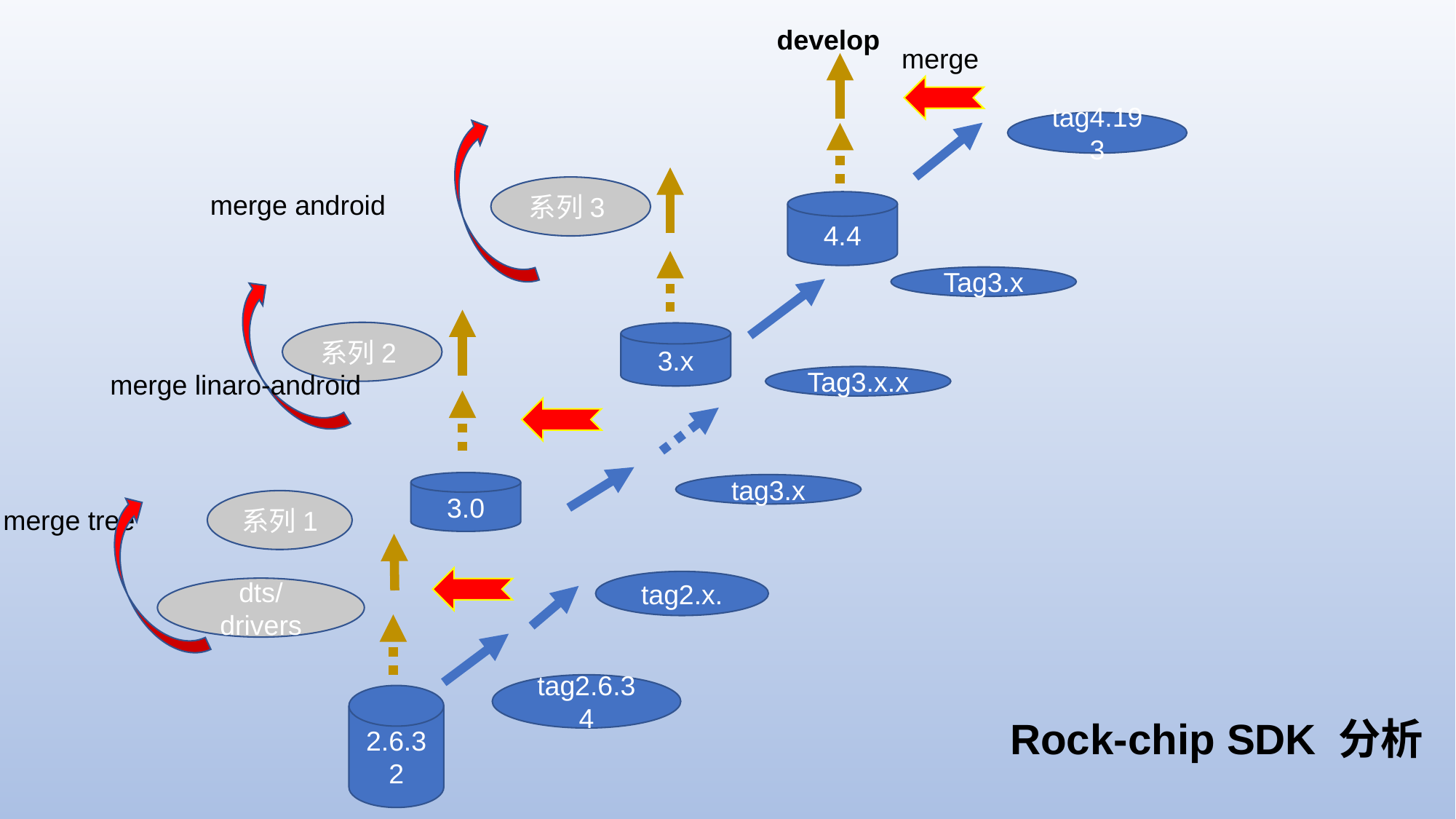

develop
merge

tag4.193
系列3

merge android
4.4
Tag3.x
系列2
3.x

 merge linaro-android
Tag3.x.x

3.0
tag3.x
系列1
 merge tree

tag2.x.
dts/drivers
tag2.6.34
2.6.32
Rock-chip SDK 分析